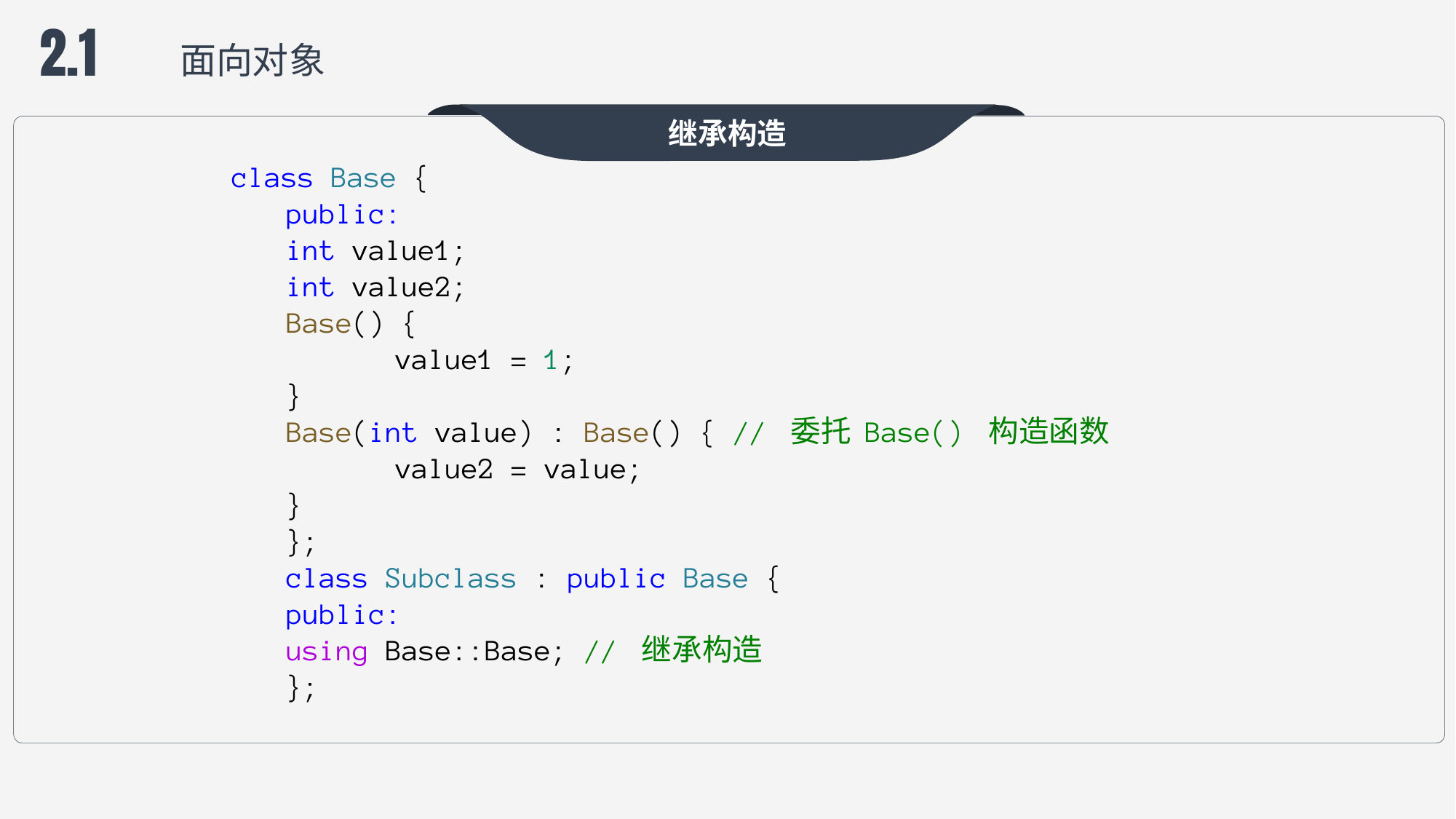

2.1
面向对象

继承构造

class Base {
public:
int value1;
int value2;
Base() {
	value1 = 1;
}
Base(int value) : Base() { // 委托 Base() 构造函数
	value2 = value;
}
};
class Subclass : public Base {
public:
using Base::Base; // 继承构造
};